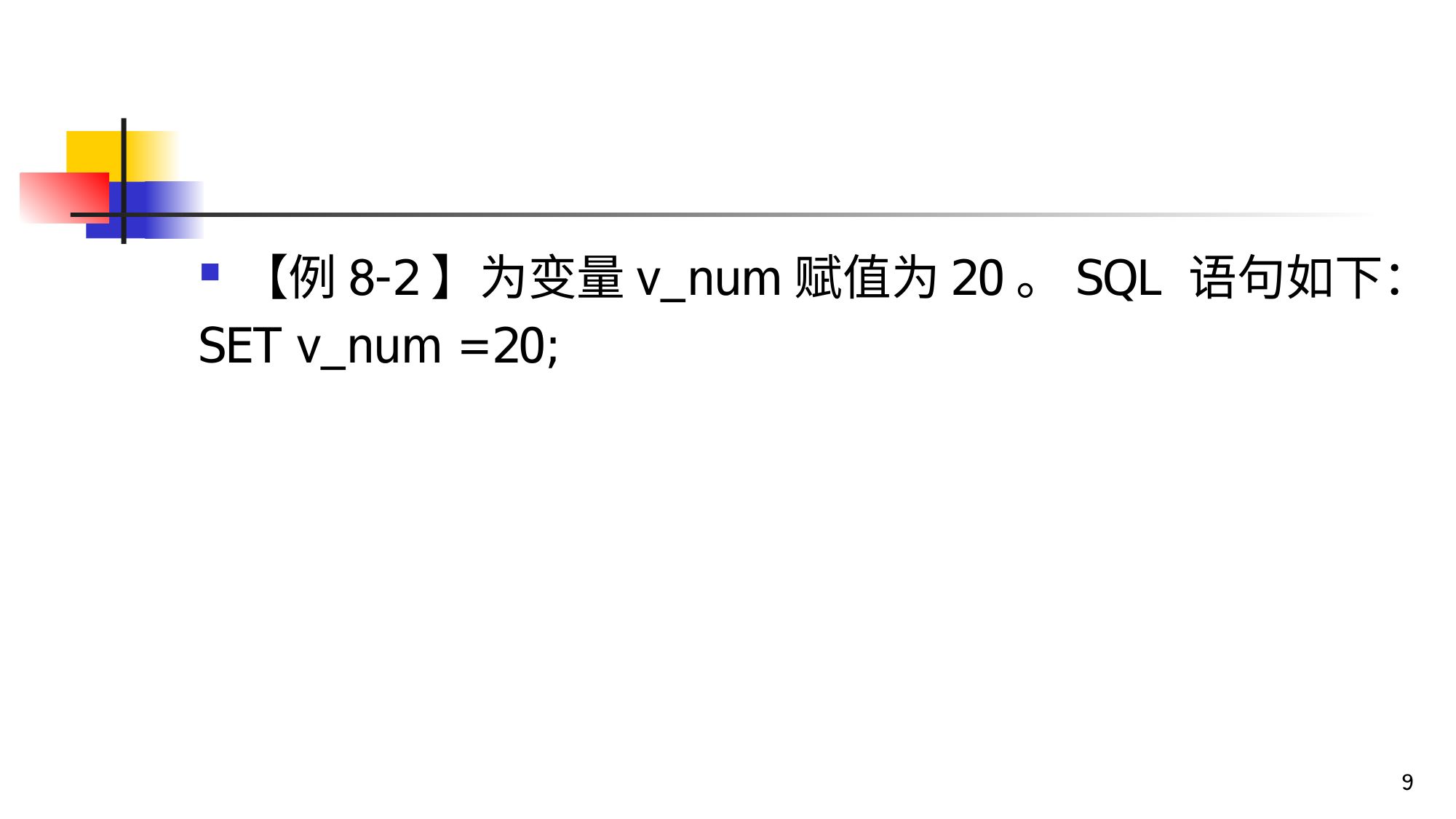

#
【例8-2】为变量v_num赋值为20。SQL 语句如下：
SET v_num =20;

9